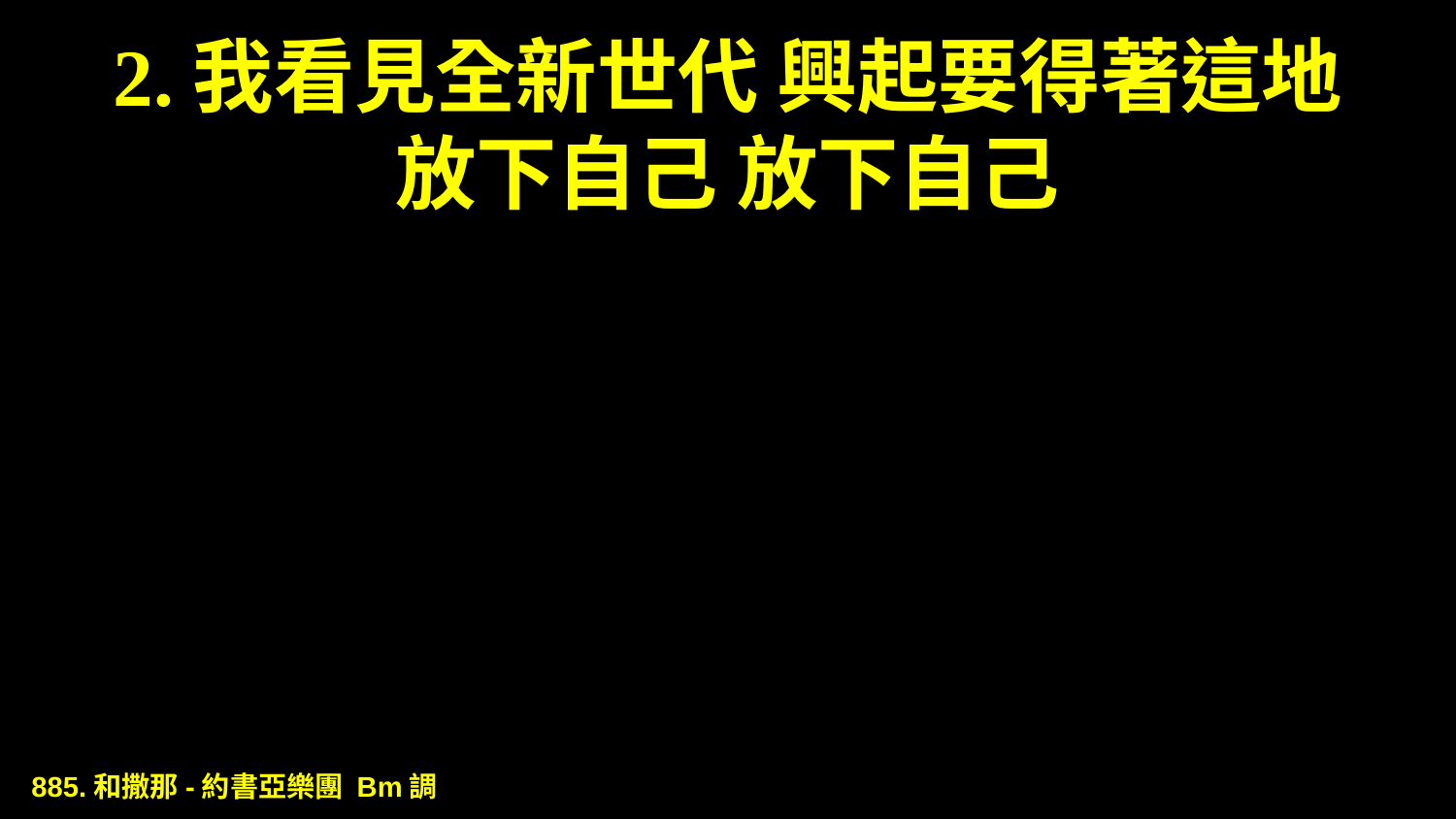

# 2.我看見全新世代 興起要得著這地 放下自己 放下自己
885.和撒那-約書亞樂團 Bm調